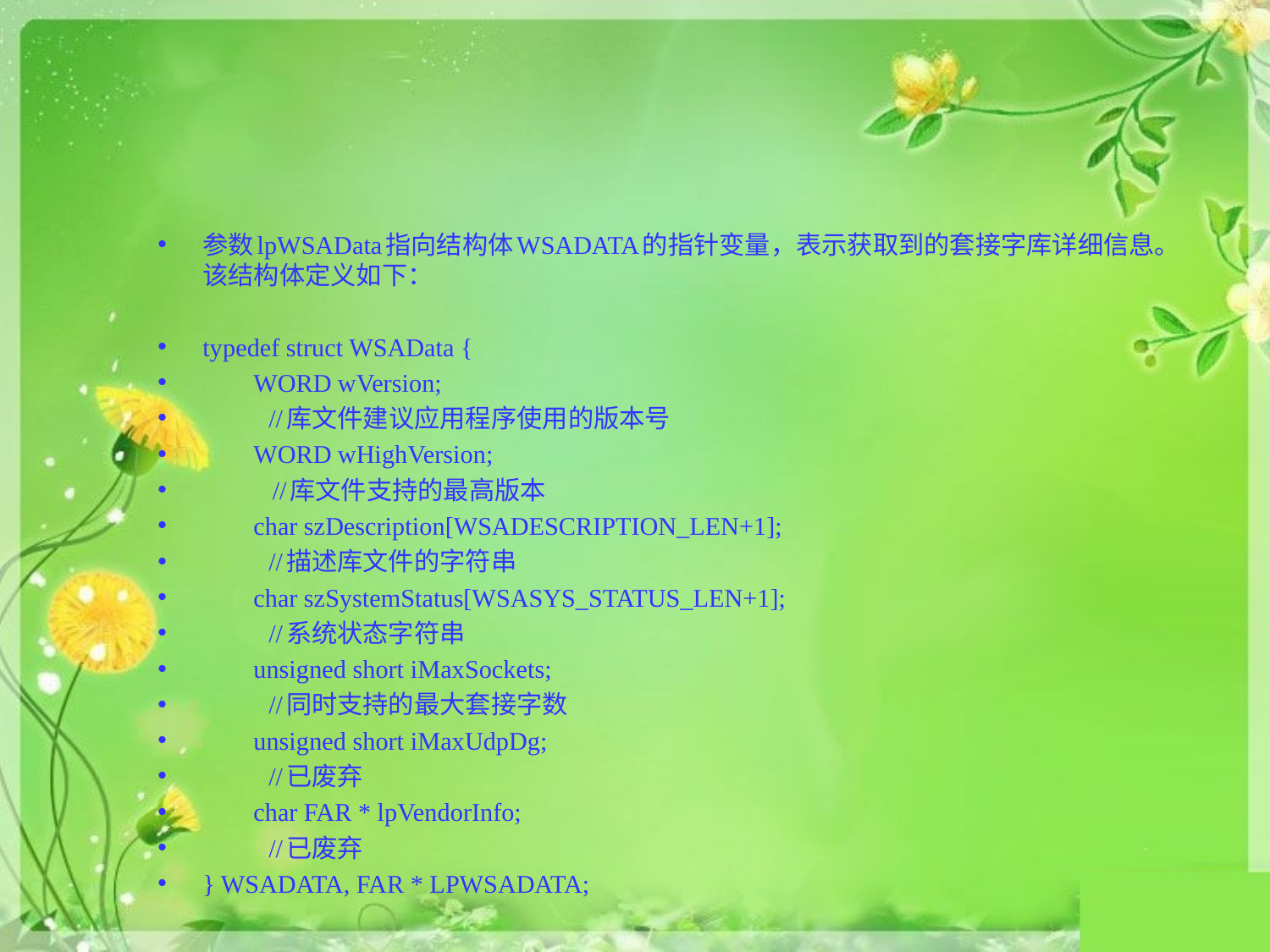

#
参数lpWSAData指向结构体WSADATA的指针变量，表示获取到的套接字库详细信息。该结构体定义如下：

typedef struct WSAData {
        WORD wVersion;
	//库文件建议应用程序使用的版本号
        WORD wHighVersion;
           //库文件支持的最高版本
        char szDescription[WSADESCRIPTION_LEN+1];
	//描述库文件的字符串
        char szSystemStatus[WSASYS_STATUS_LEN+1];
	//系统状态字符串
        unsigned short iMaxSockets;
	//同时支持的最大套接字数
        unsigned short iMaxUdpDg;
	//已废弃
        char FAR * lpVendorInfo;
	//已废弃
} WSADATA, FAR * LPWSADATA;